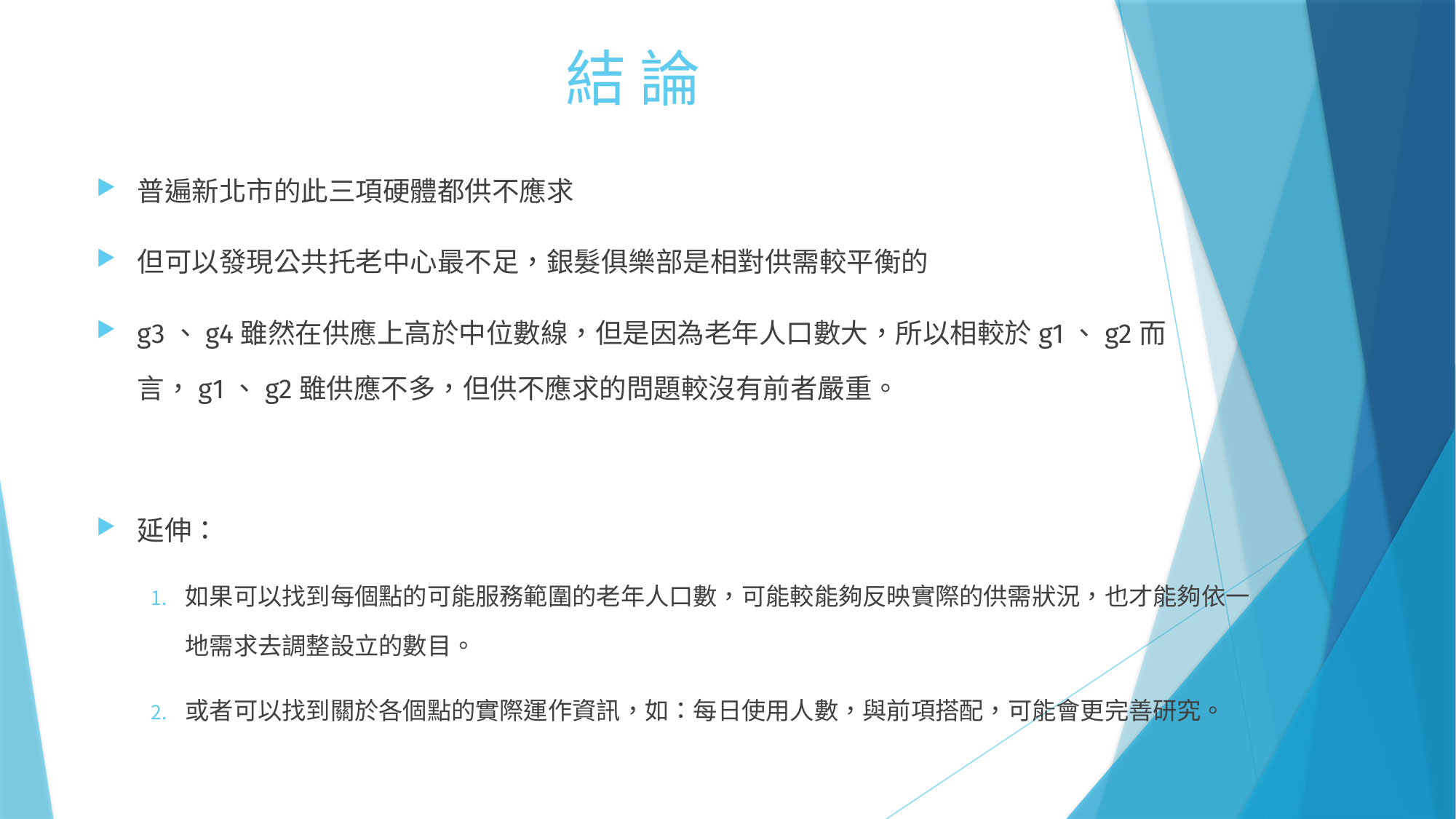

# 結 論
普遍新北市的此三項硬體都供不應求
但可以發現公共托老中心最不足，銀髮俱樂部是相對供需較平衡的
g3、g4雖然在供應上高於中位數線，但是因為老年人口數大，所以相較於g1、g2而言，g1、g2雖供應不多，但供不應求的問題較沒有前者嚴重。

延伸：
如果可以找到每個點的可能服務範圍的老年人口數，可能較能夠反映實際的供需狀況，也才能夠依一地需求去調整設立的數目。
或者可以找到關於各個點的實際運作資訊，如：每日使用人數，與前項搭配，可能會更完善研究。